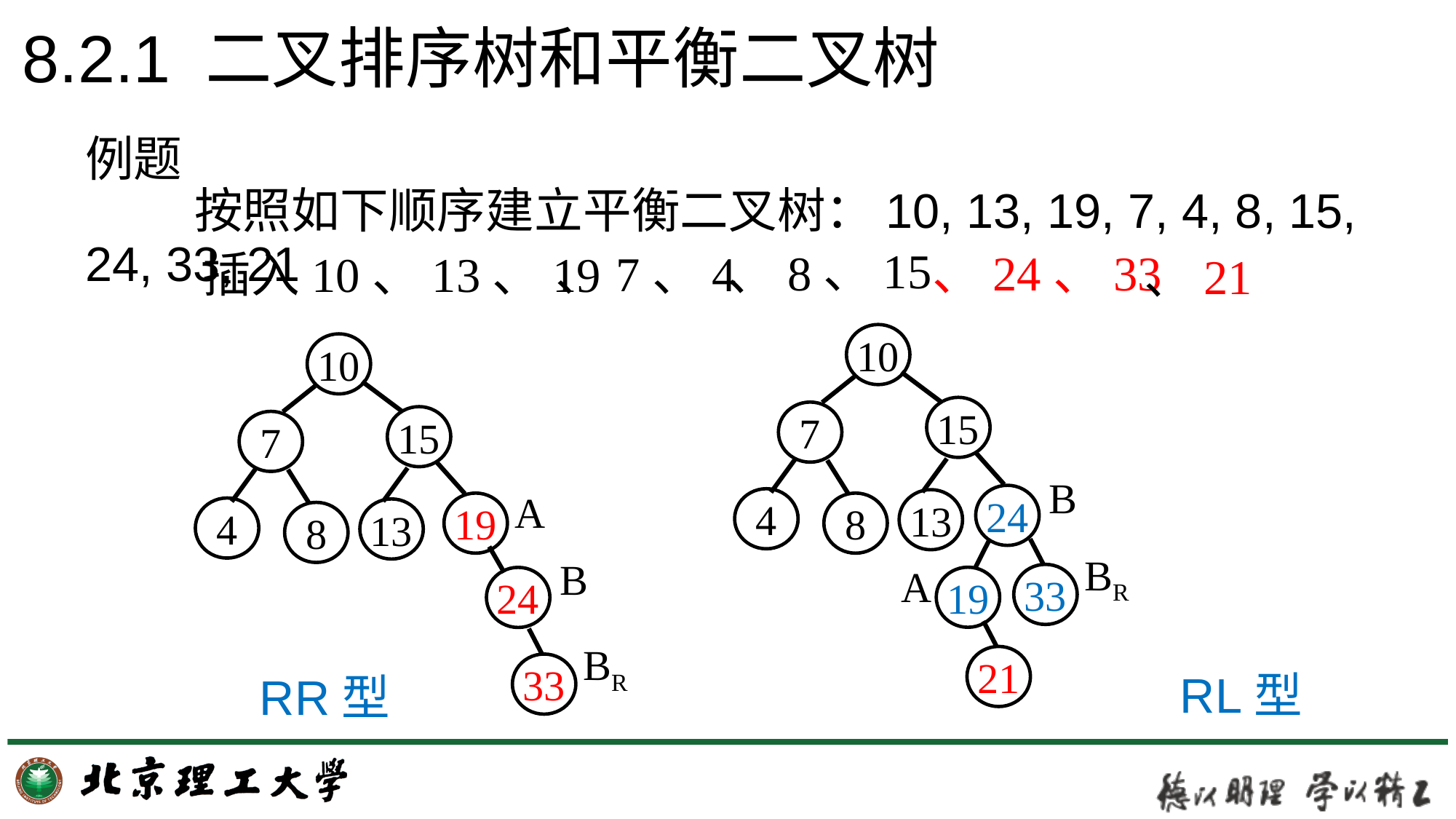

# 8.2.1 二叉排序树和平衡二叉树
例题
	按照如下顺序建立平衡二叉树：10, 13, 19, 7, 4, 8, 15, 24, 33, 21
、15
、8
、24、33
、7、4
插入10、13、19
、21
10

15
7

4
13
8
10

15
7

B

A
24
19
4
13
8

BR

B
A
33
19
24

BR
21
33
RL型
RR型